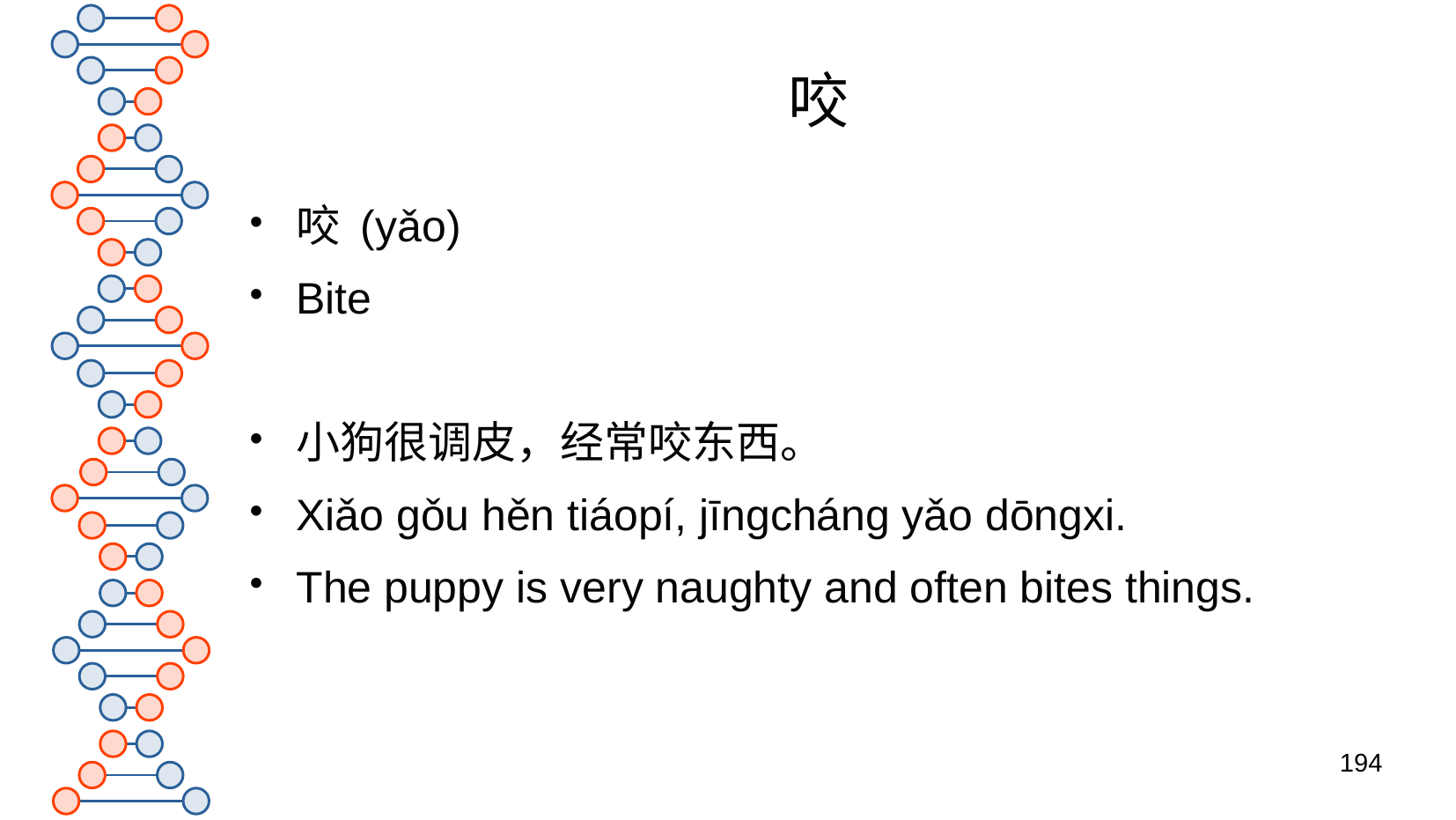

# 咬
咬 (yǎo)
Bite

小狗很调皮，经常咬东西。
Xiǎo gǒu hěn tiáopí, jīngcháng yǎo dōngxi.
The puppy is very naughty and often bites things.

194